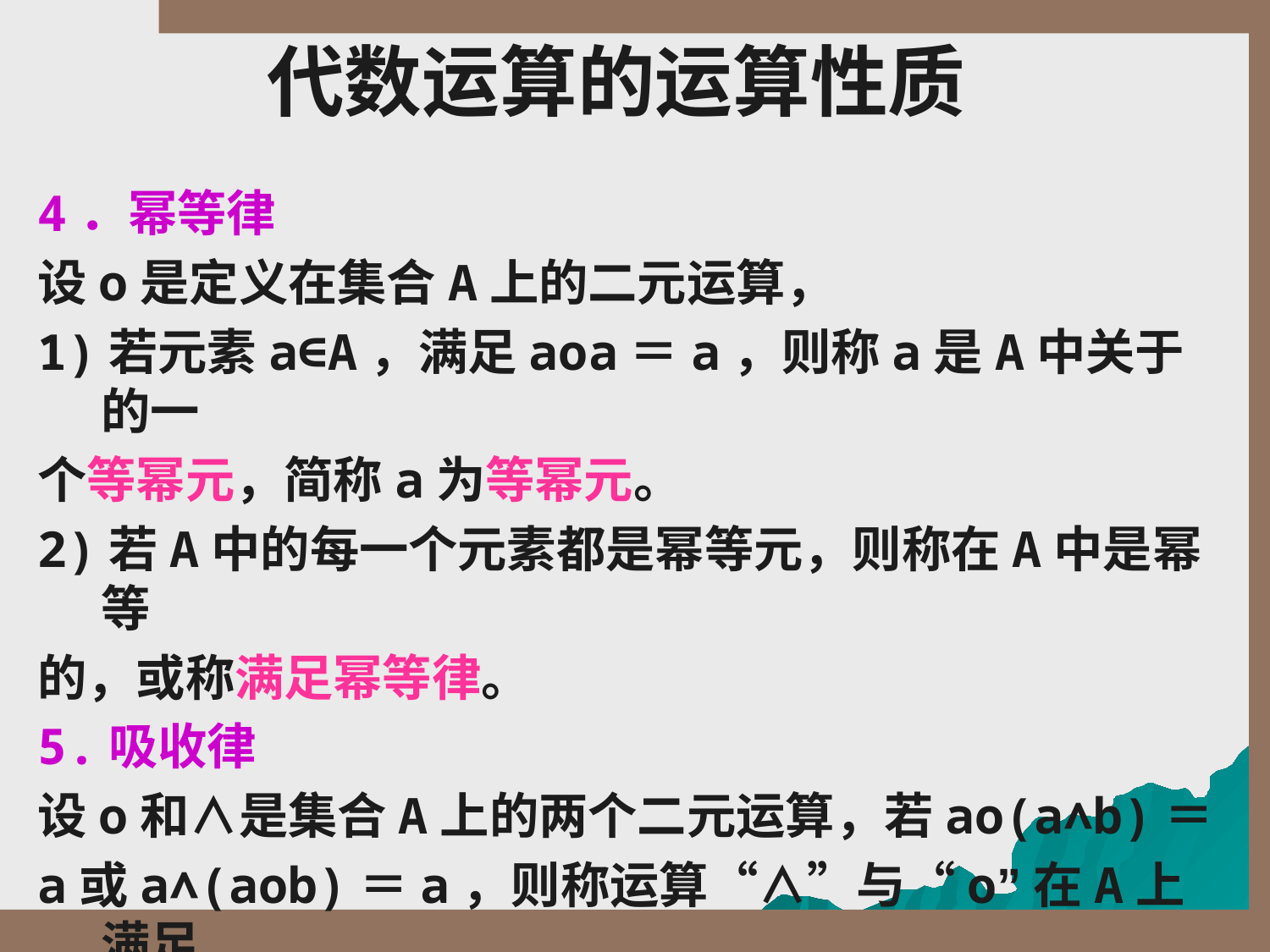

# 代数运算的运算性质
4．幂等律
设о是定义在集合A上的二元运算，
1)若元素a∈A，满足aоa＝a，则称a是A中关于的一
个等幂元，简称a为等幂元。
2)若A中的每一个元素都是幂等元，则称在A中是幂等
的，或称满足幂等律。
5.吸收律
设о和∧是集合A上的两个二元运算，若aо(a∧b)＝
a或a∧(aоb)＝a，则称运算“∧”与“о”在A上满足
吸收律。
9